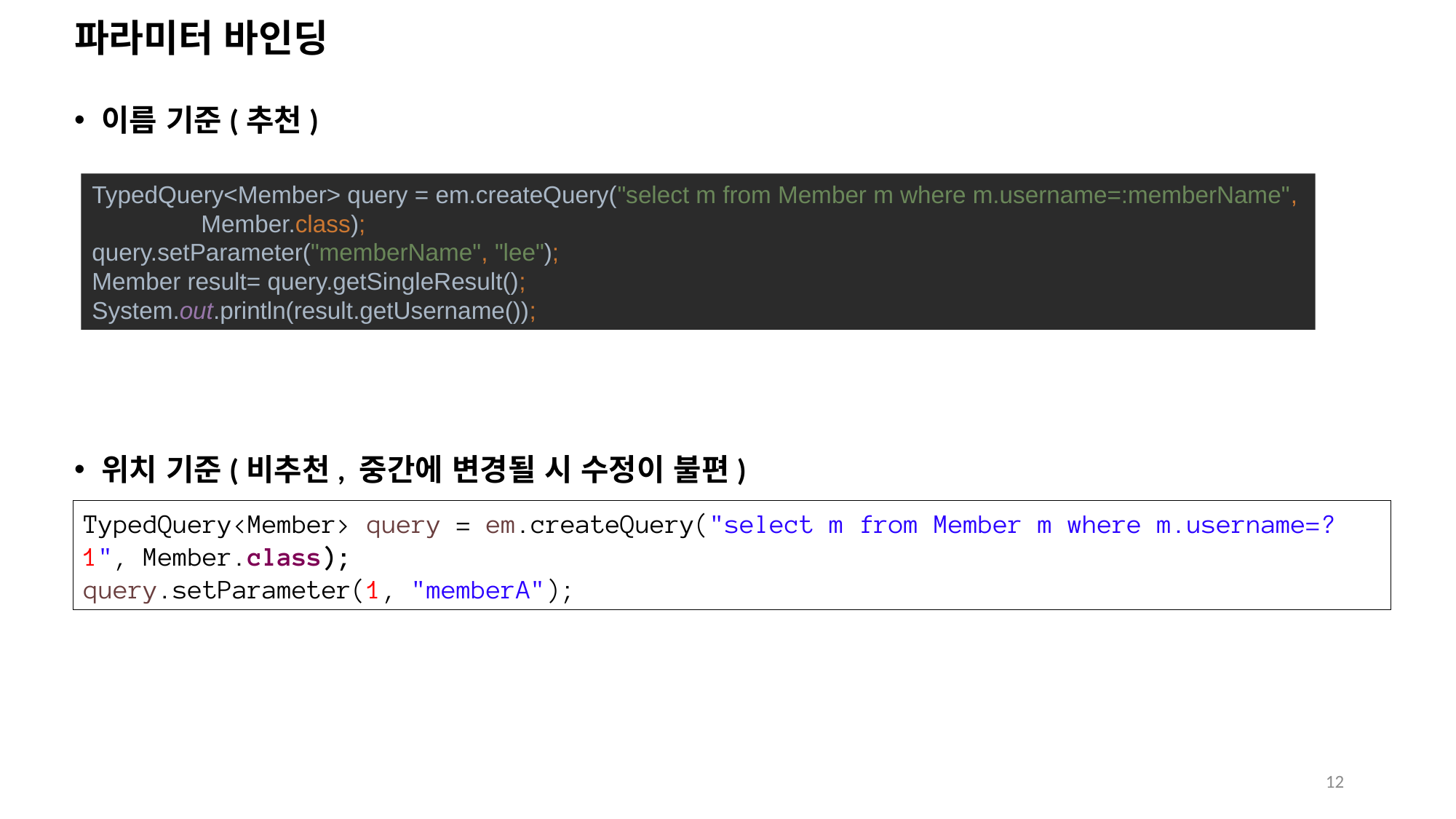

# 파라미터 바인딩
이름 기준(추천)

위치 기준(비추천, 중간에 변경될 시 수정이 불편)
TypedQuery<Member> query = em.createQuery("select m from Member m where m.username=:memberName",
	Member.class);
query.setParameter("memberName", "lee");
Member result= query.getSingleResult();
System.out.println(result.getUsername());
TypedQuery<Member> query = em.createQuery("select m from Member m where m.username=?1", Member.class);
query.setParameter(1, "memberA");
12